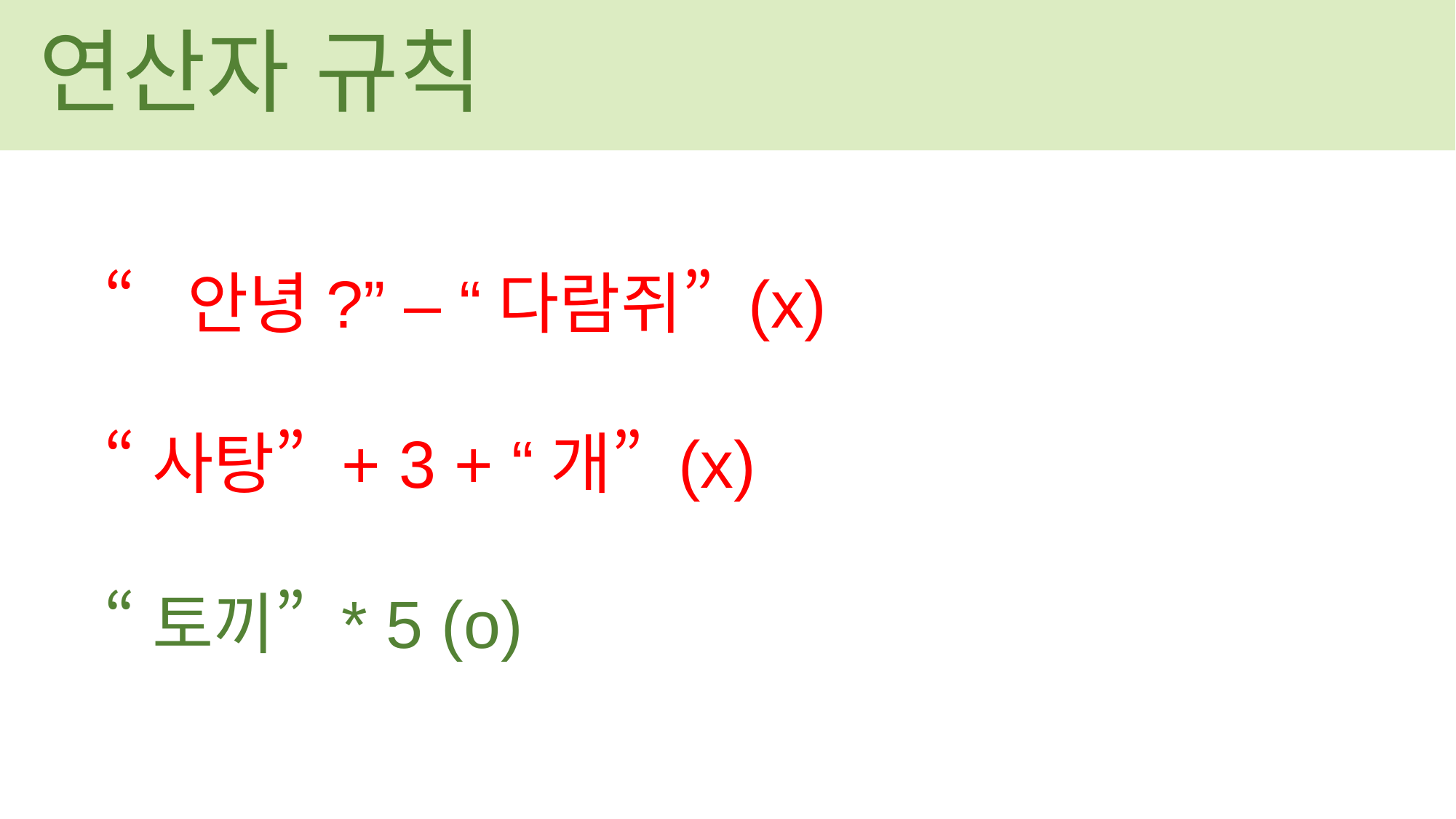

연산자 규칙
“안녕?” – “다람쥐” (x)

“사탕” + 3 + “개” (x)

“토끼” * 5 (o)